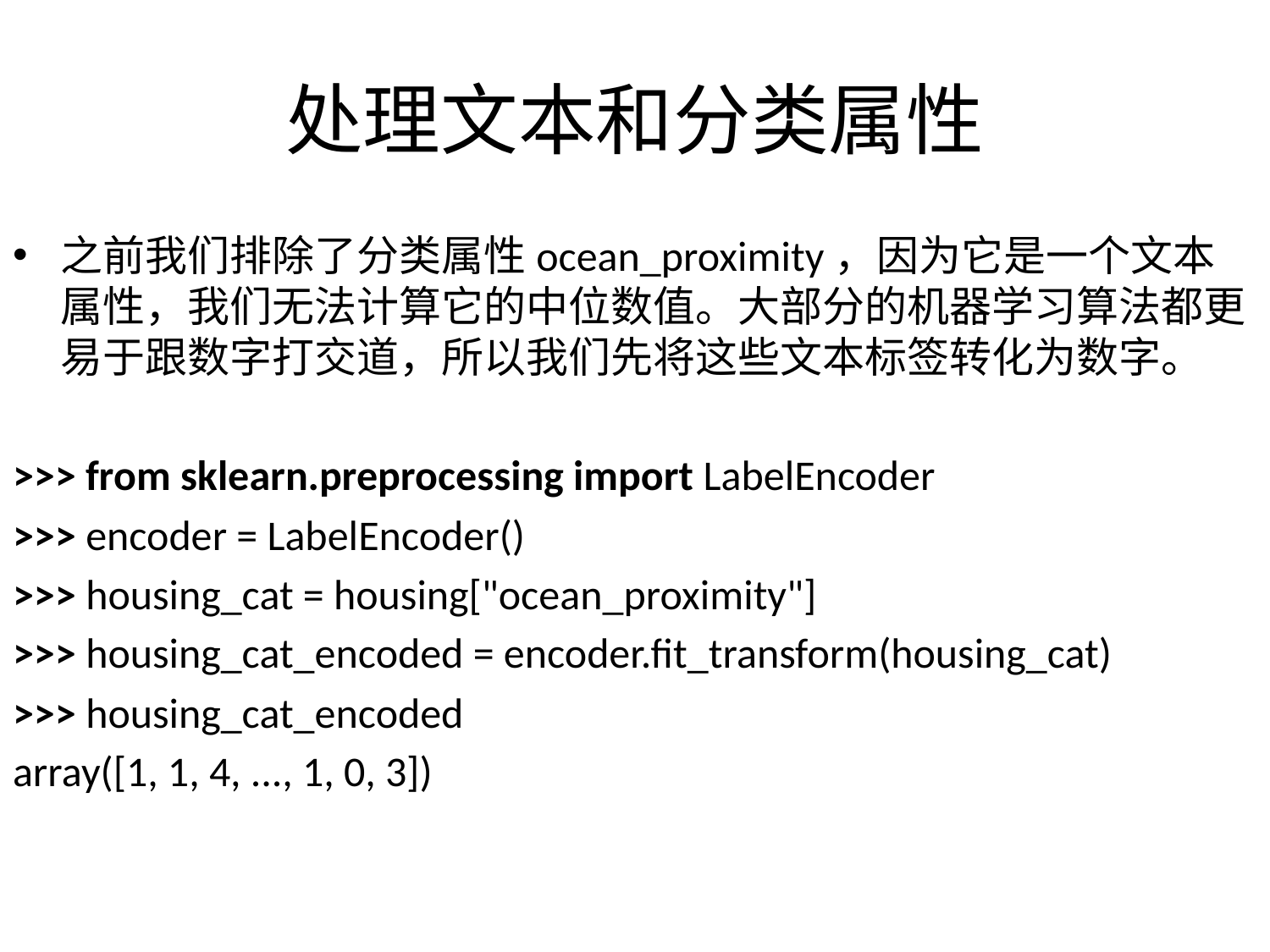

# 处理文本和分类属性
之前我们排除了分类属性ocean_proximity，因为它是一个文本属性，我们无法计算它的中位数值。大部分的机器学习算法都更易于跟数字打交道，所以我们先将这些文本标签转化为数字。

>>> from sklearn.preprocessing import LabelEncoder
>>> encoder = LabelEncoder()
>>> housing_cat = housing["ocean_proximity"]
>>> housing_cat_encoded = encoder.fit_transform(housing_cat)
>>> housing_cat_encoded
array([1, 1, 4, ..., 1, 0, 3])